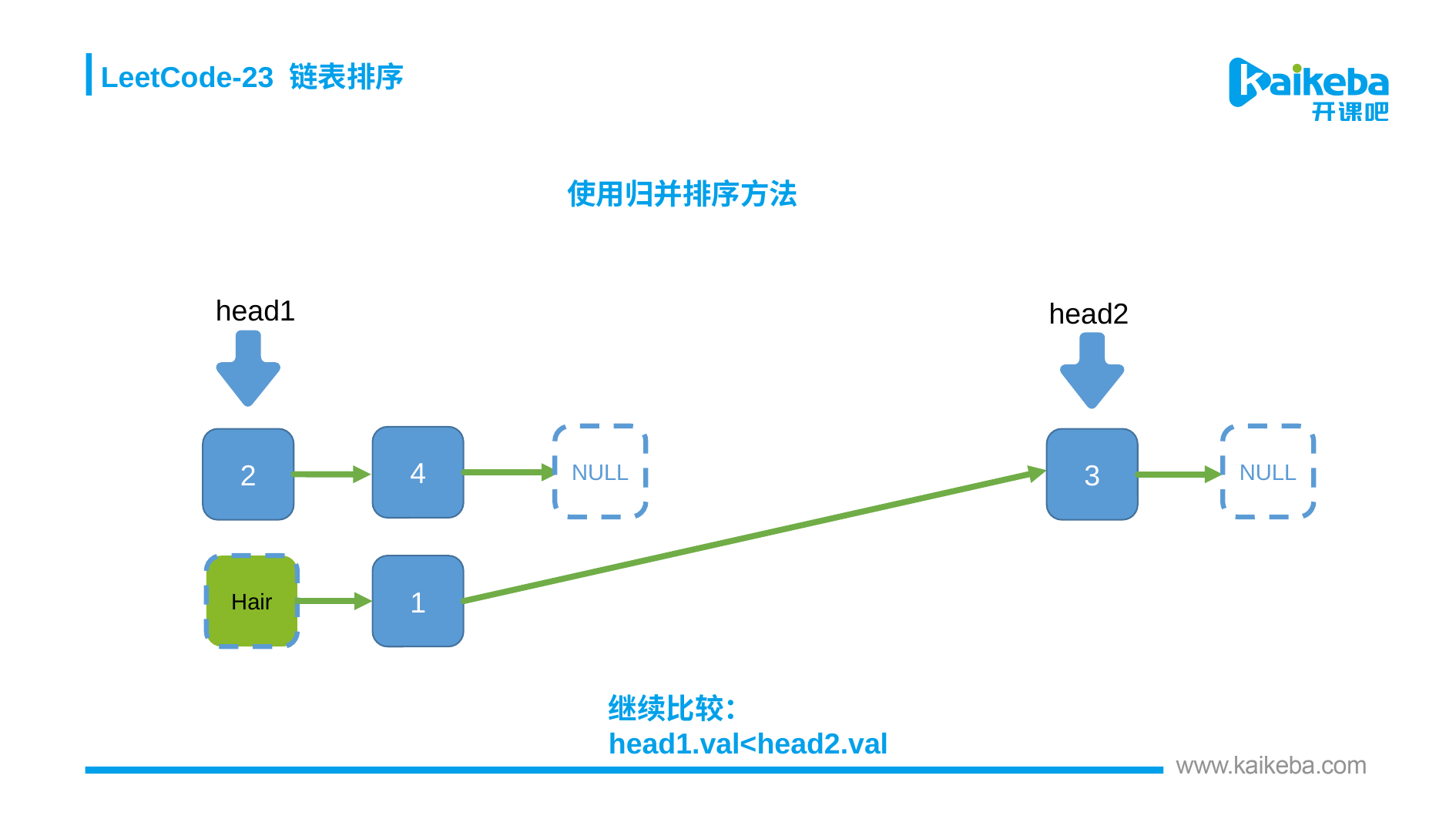

LeetCode-23 链表排序
使用归并排序方法
head1

head2

NULL
NULL
4
2
3
Hair
1
继续比较：
head1.val<head2.val